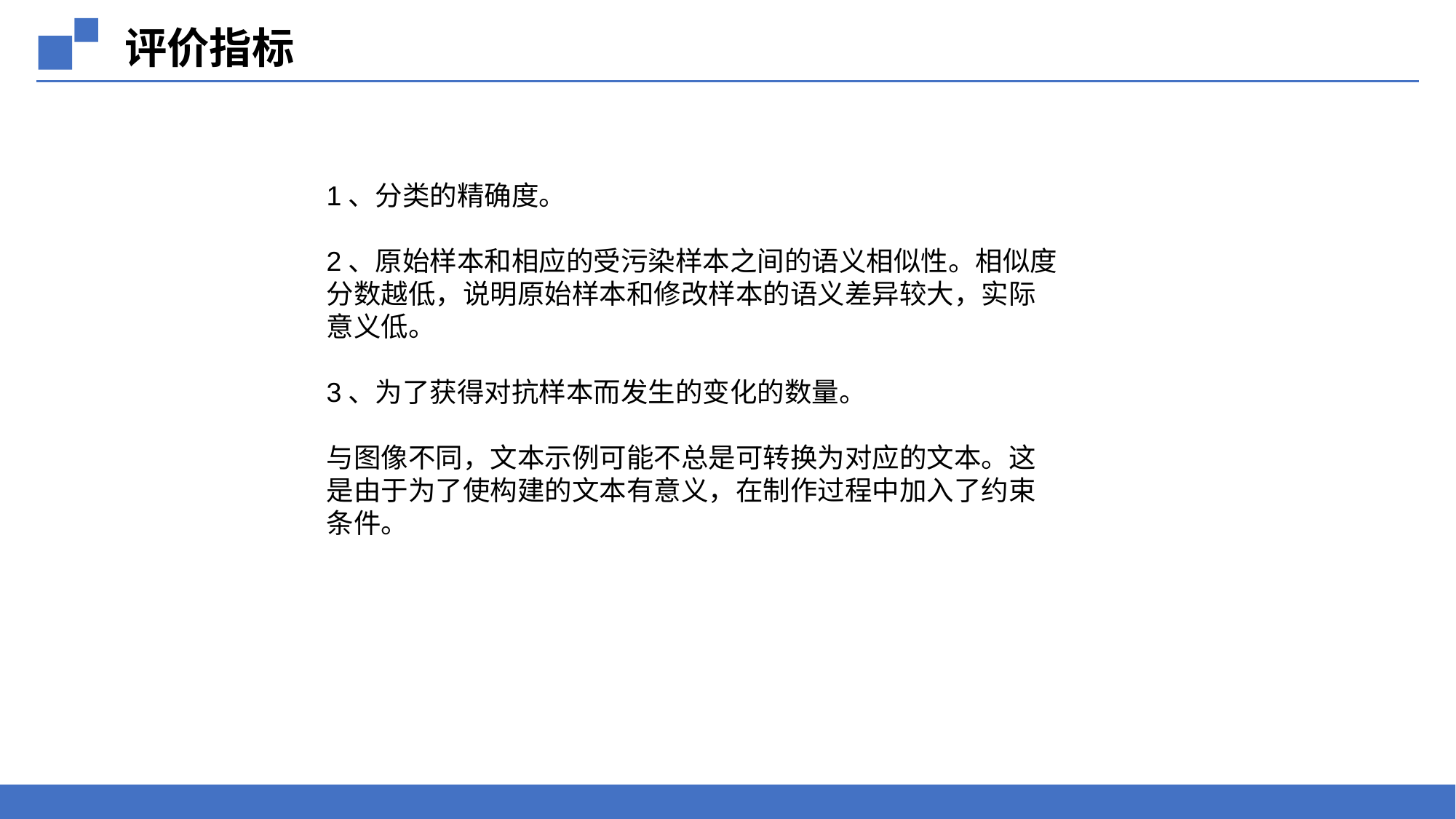

评价指标
1、分类的精确度。

2、原始样本和相应的受污染样本之间的语义相似性。相似度分数越低，说明原始样本和修改样本的语义差异较大，实际意义低。

3、为了获得对抗样本而发生的变化的数量。

与图像不同，文本示例可能不总是可转换为对应的文本。这是由于为了使构建的文本有意义，在制作过程中加入了约束条件。